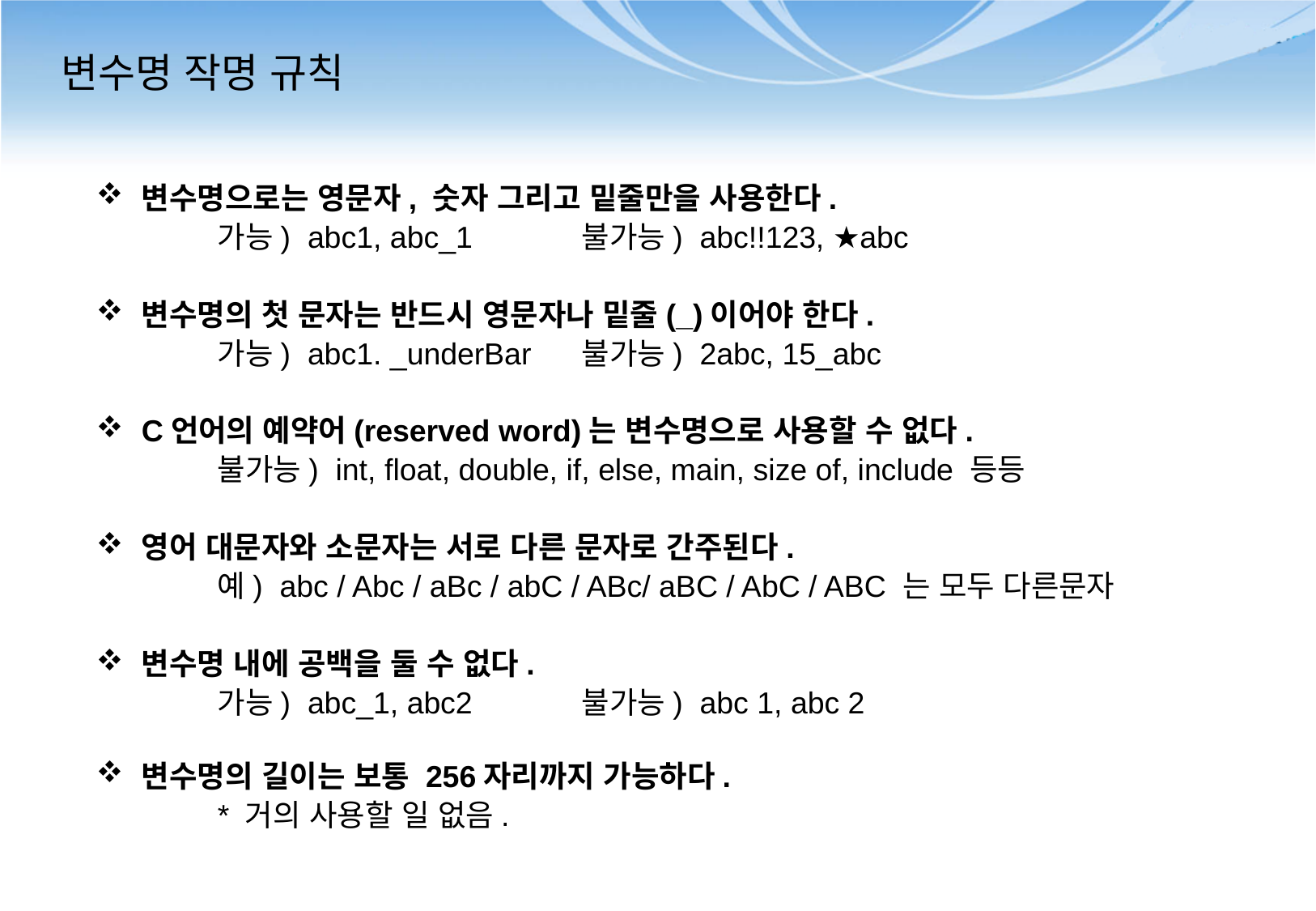

# 변수명 작명 규칙
변수명으로는 영문자, 숫자 그리고 밑줄만을 사용한다.
	가능)  abc1, abc_1 	불가능)  abc!!123, ★abc

변수명의 첫 문자는 반드시 영문자나 밑줄(_)이어야 한다.
	가능)  abc1. _underBar	불가능)  2abc, 15_abc

C언어의 예약어(reserved word)는 변수명으로 사용할 수 없다.
	불가능)  int, float, double, if, else, main, size of, include 등등

영어 대문자와 소문자는 서로 다른 문자로 간주된다.
	예)  abc / Abc / aBc / abC / ABc/ aBC / AbC / ABC 는 모두 다른문자

변수명 내에 공백을 둘 수 없다.
	가능)  abc_1, abc2	불가능)  abc 1, abc 2

변수명의 길이는 보통 256자리까지 가능하다.
	* 거의 사용할 일 없음.